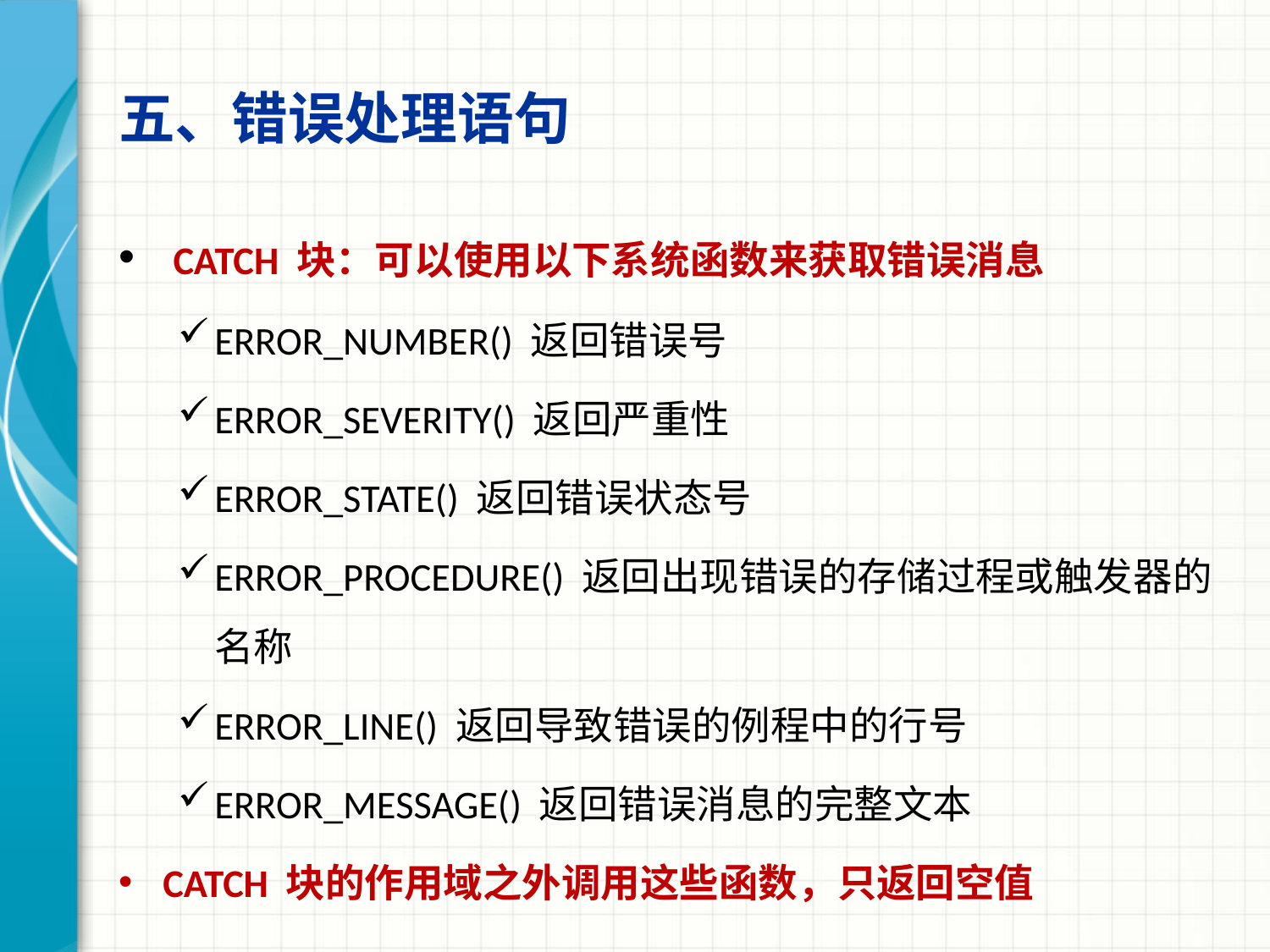

# 五、错误处理语句
 CATCH 块：可以使用以下系统函数来获取错误消息
ERROR_NUMBER() 返回错误号
ERROR_SEVERITY() 返回严重性
ERROR_STATE() 返回错误状态号
ERROR_PROCEDURE() 返回出现错误的存储过程或触发器的名称
ERROR_LINE() 返回导致错误的例程中的行号
ERROR_MESSAGE() 返回错误消息的完整文本
CATCH 块的作用域之外调用这些函数，只返回空值